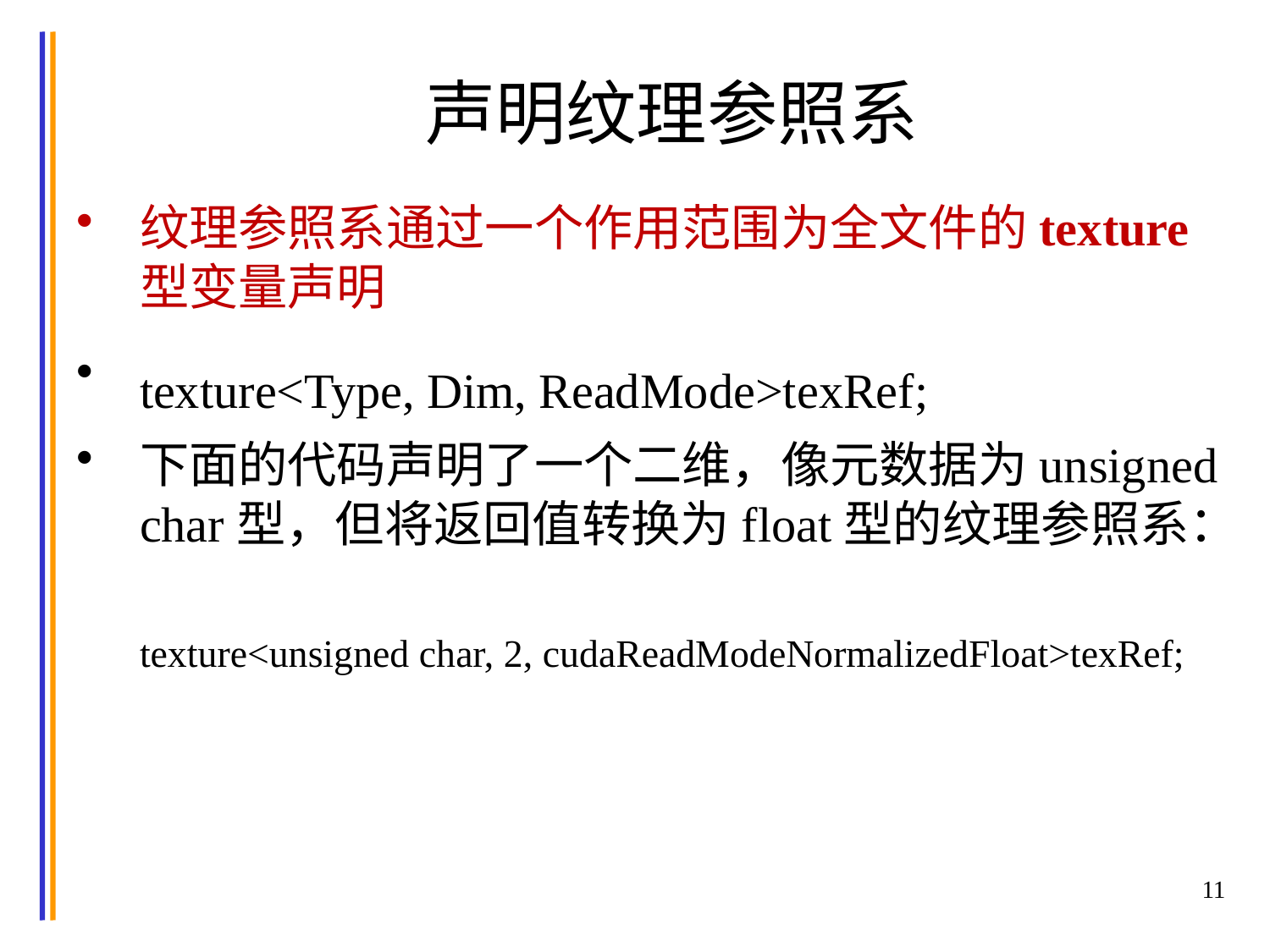

# 声明纹理参照系
纹理参照系通过一个作用范围为全文件的texture型变量声明
texture<Type, Dim, ReadMode>texRef;
下面的代码声明了一个二维，像元数据为unsigned char型，但将返回值转换为float型的纹理参照系：

	texture<unsigned char, 2, cudaReadModeNormalizedFloat>texRef;

11